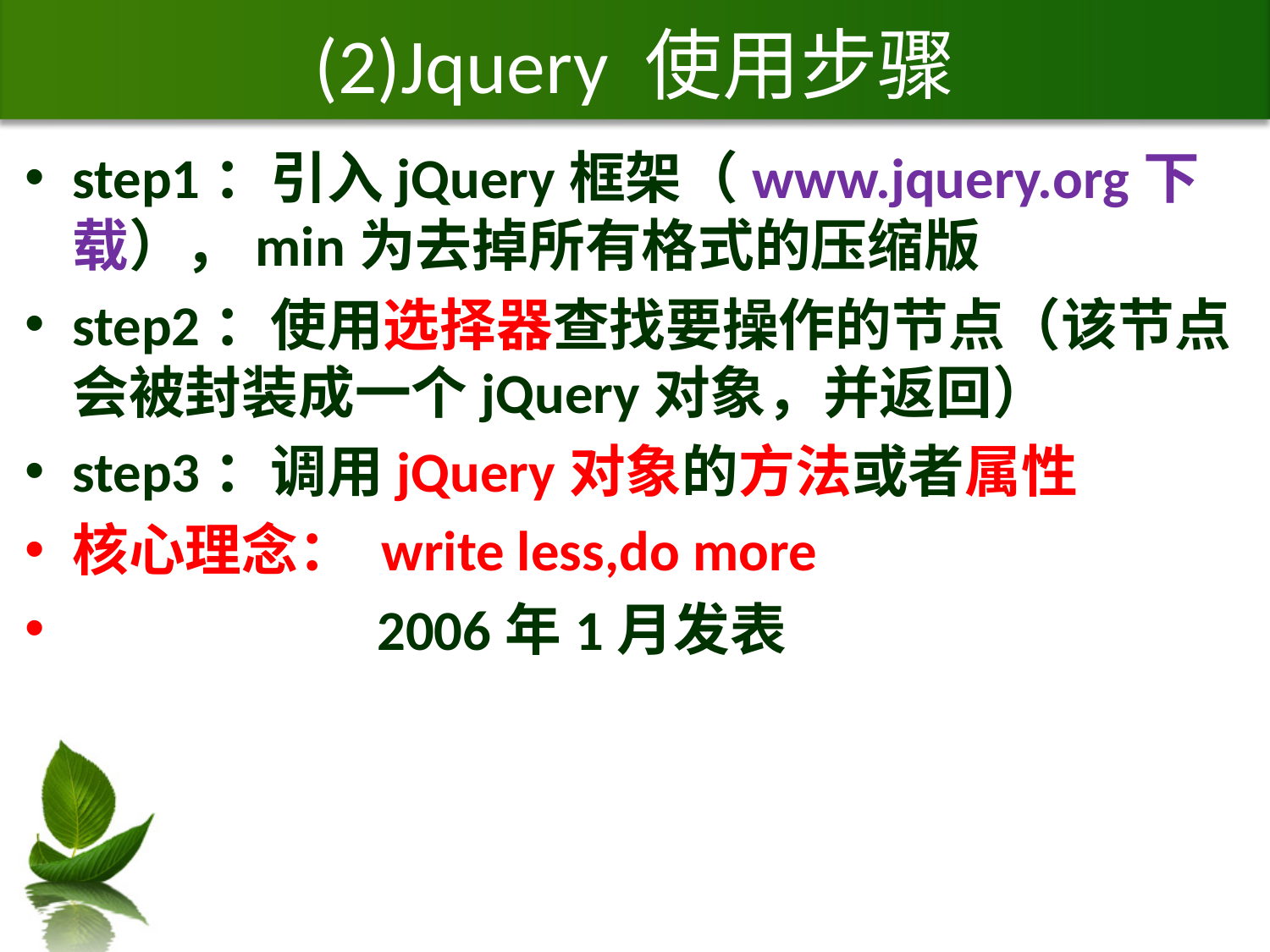

# (2)Jquery 使用步骤
step1：引入jQuery框架（www.jquery.org下载），min为去掉所有格式的压缩版
step2：使用选择器查找要操作的节点（该节点会被封装成一个jQuery对象，并返回）
step3：调用jQuery对象的方法或者属性
核心理念： write less,do more
                        2006年1月发表